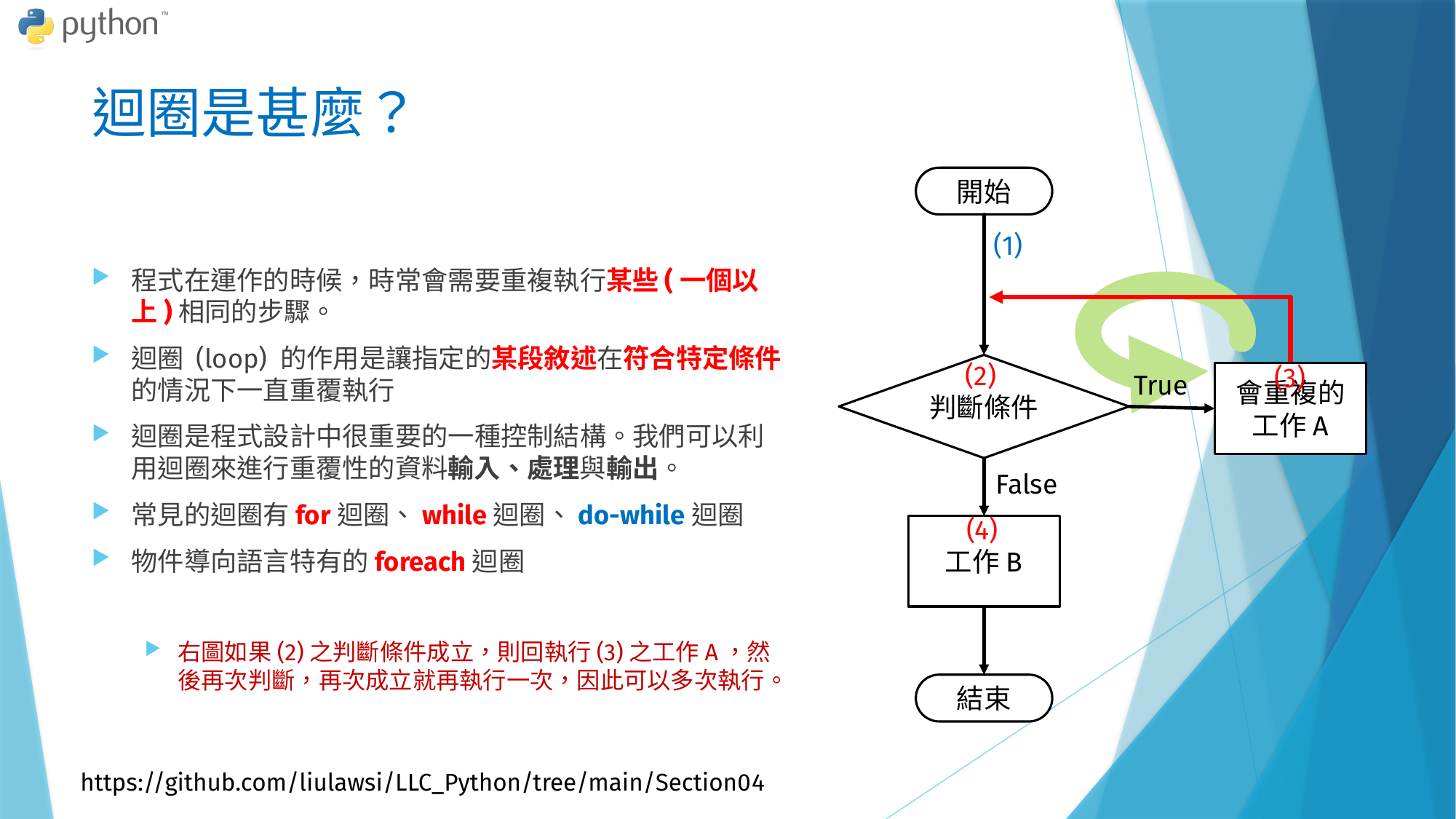

# 迴圈是甚麼？
開始
(1)
程式在運作的時候，時常會需要重複執行某些(一個以上)相同的步驟。
迴圈 (loop) 的作用是讓指定的某段敘述在符合特定條件的情況下一直重覆執行
迴圈是程式設計中很重要的一種控制結構。我們可以利用迴圈來進行重覆性的資料輸入、處理與輸出。
常見的迴圈有for迴圈、while迴圈、do-while迴圈
物件導向語言特有的foreach迴圈

右圖如果(2)之判斷條件成立，則回執行(3)之工作A，然後再次判斷，再次成立就再執行一次，因此可以多次執行。

(2)
判斷條件
(3)
True
會重複的
工作A
False
(4)
工作B
結束